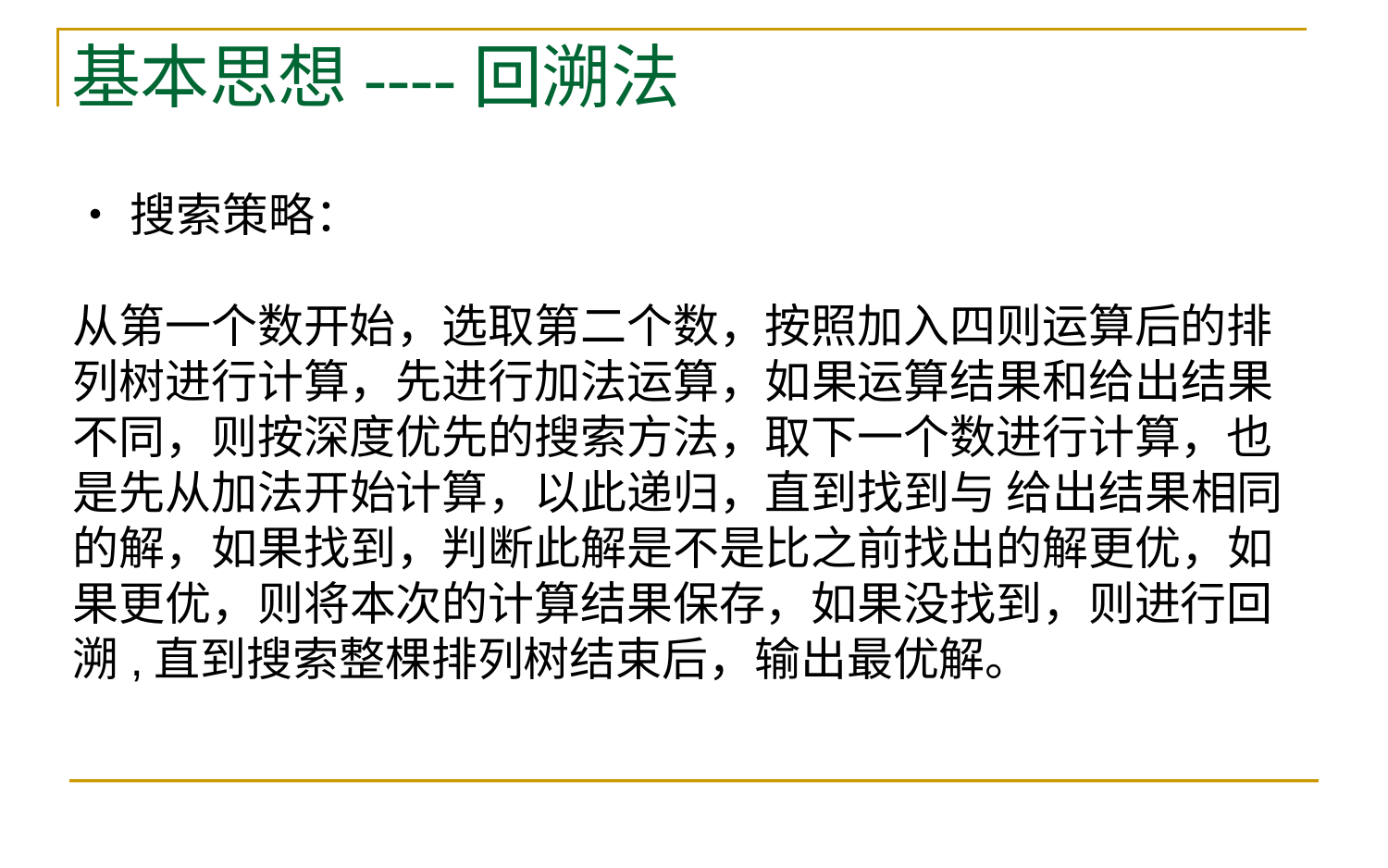

# 基本思想----回溯法
•搜索策略：

从第一个数开始，选取第二个数，按照加入四则运算后的排列树进行计算，先进行加法运算，如果运算结果和给出结果不同，则按深度优先的搜索方法，取下一个数进行计算，也  是先从加法开始计算，以此递归，直到找到与 给出结果相同的解，如果找到，判断此解是不是比之前找出的解更优，如果更优，则将本次的计算结果保存，如果没找到，则进行回溯,直到搜索整棵排列树结束后，输出最优解。